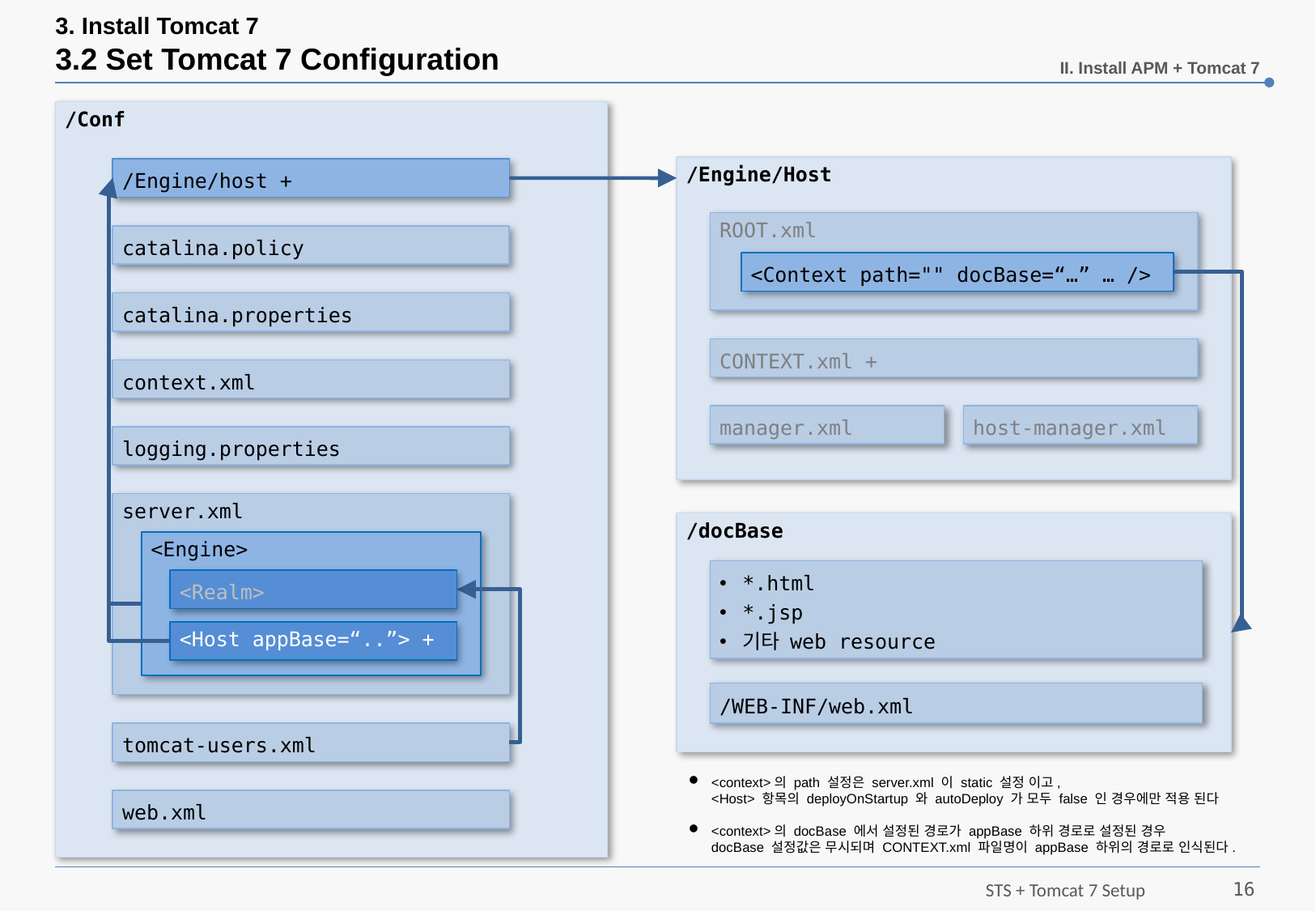

# 3. Install Tomcat 7 3.2 Set Tomcat 7 Configuration
II. Install APM + Tomcat 7
/Conf
/Engine/Host
/Engine/host +
ROOT.xml
catalina.policy
<Context path="" docBase=“…” … />
catalina.properties
CONTEXT.xml +
context.xml
manager.xml
host-manager.xml
logging.properties
server.xml
/docBase
<Engine>
*.html
*.jsp
기타 web resource
<Realm>
<Host appBase=“..”> +
/WEB-INF/web.xml
tomcat-users.xml
<context>의 path 설정은 server.xml 이 static 설정 이고,
<Host> 항목의 deployOnStartup 와 autoDeploy 가 모두 false 인 경우에만 적용 된다

<context>의 docBase 에서 설정된 경로가 appBase 하위 경로로 설정된 경우
docBase 설정값은 무시되며 CONTEXT.xml 파일명이 appBase 하위의 경로로 인식된다.
web.xml
16